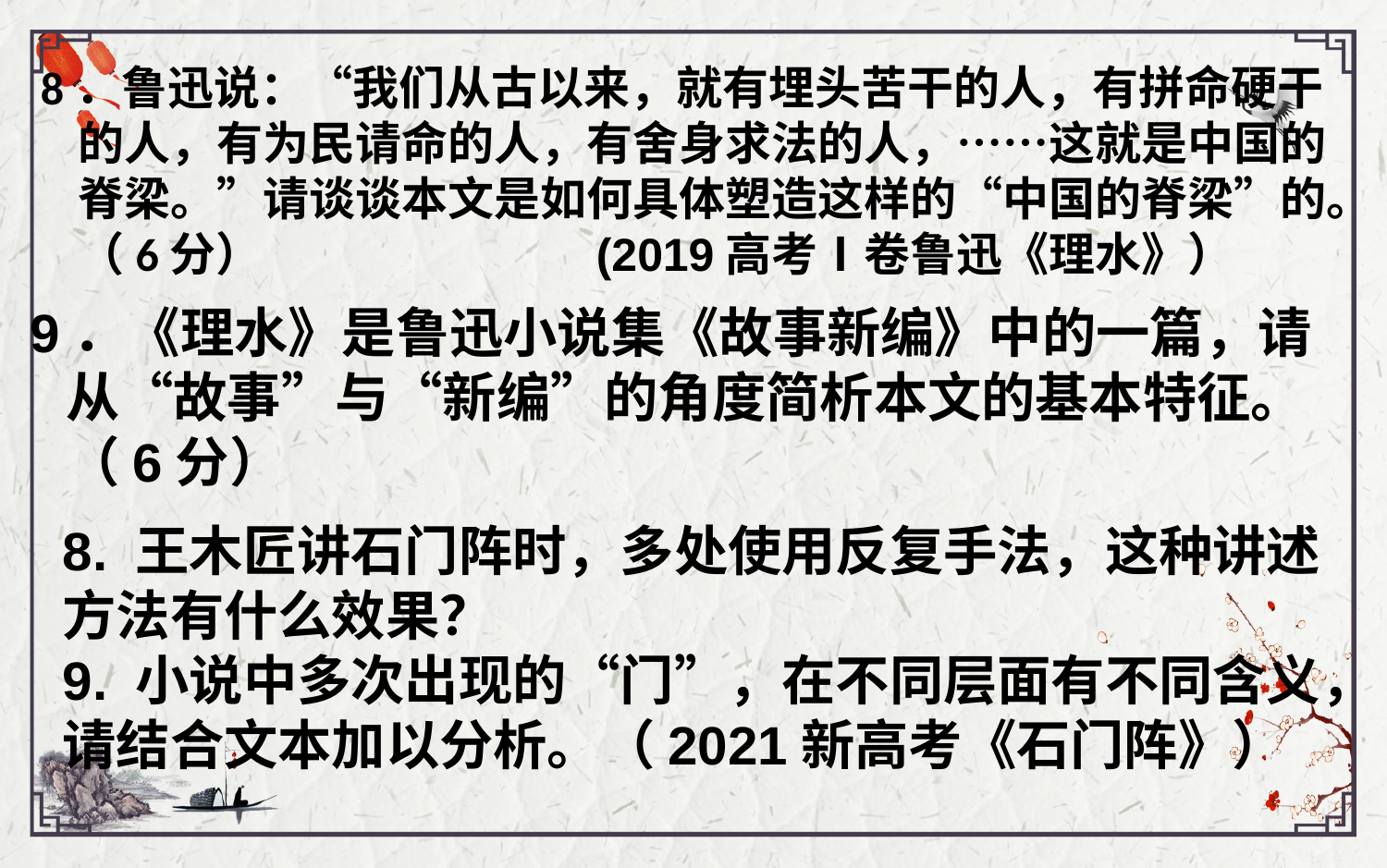

8．鲁迅说：“我们从古以来，就有埋头苦干的人，有拼命硬干的人，有为民请命的人，有舍身求法的人，……这就是中国的脊梁。”请谈谈本文是如何具体塑造这样的“中国的脊梁”的。（6分）                               (2019高考Ⅰ卷鲁迅《理水》）
9．《理水》是鲁迅小说集《故事新编》中的一篇，请从“故事”与“新编”的角度简析本文的基本特征。（6分）
8. 王木匠讲石门阵时，多处使用反复手法，这种讲述方法有什么效果？9. 小说中多次出现的“门”，在不同层面有不同含义，请结合文本加以分析。（2021新高考《石门阵》）